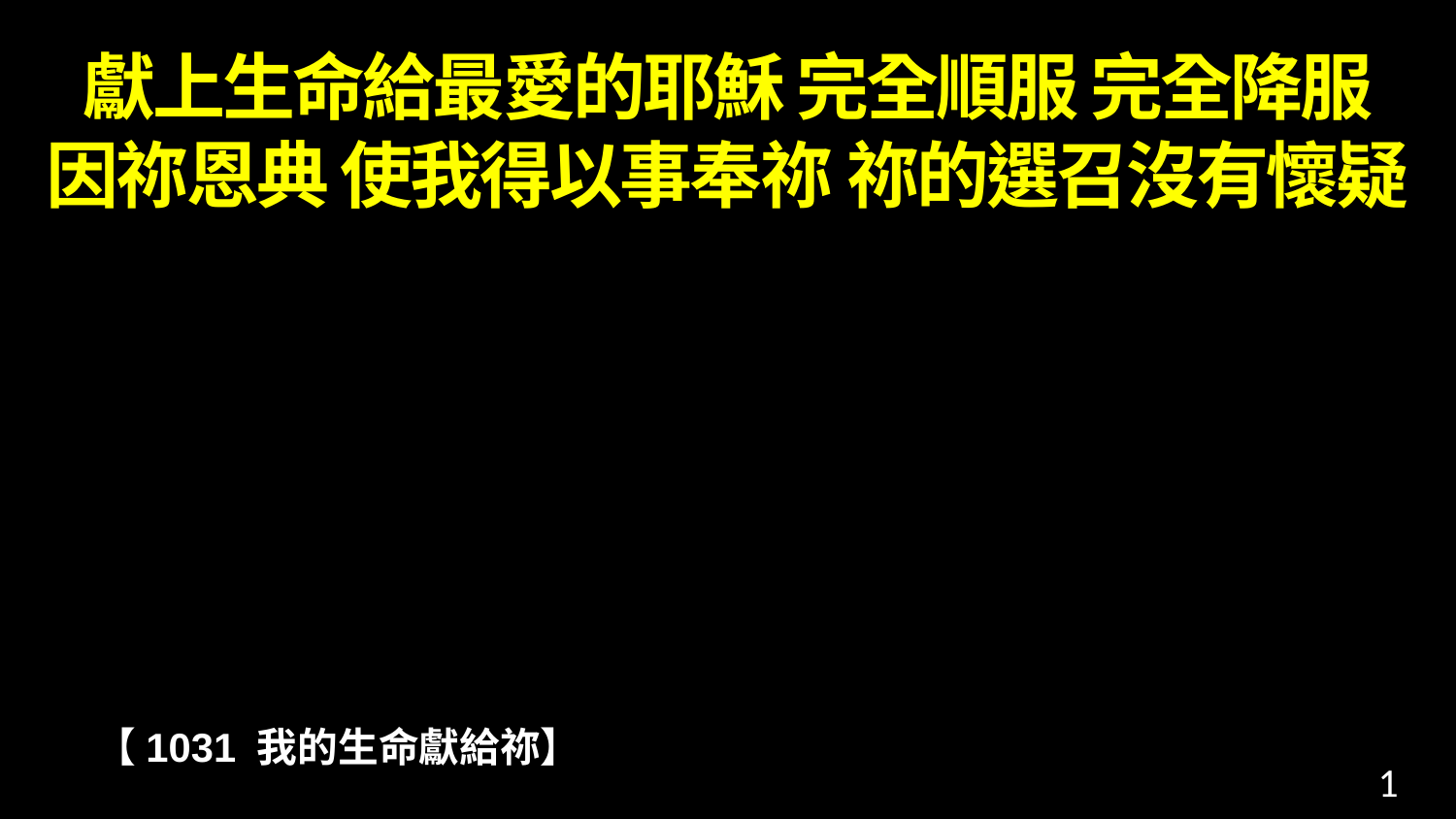

# 獻上生命給最愛的耶穌 完全順服 完全降服 因祢恩典 使我得以事奉祢 祢的選召沒有懷疑
【1031 我的生命獻給祢】
1